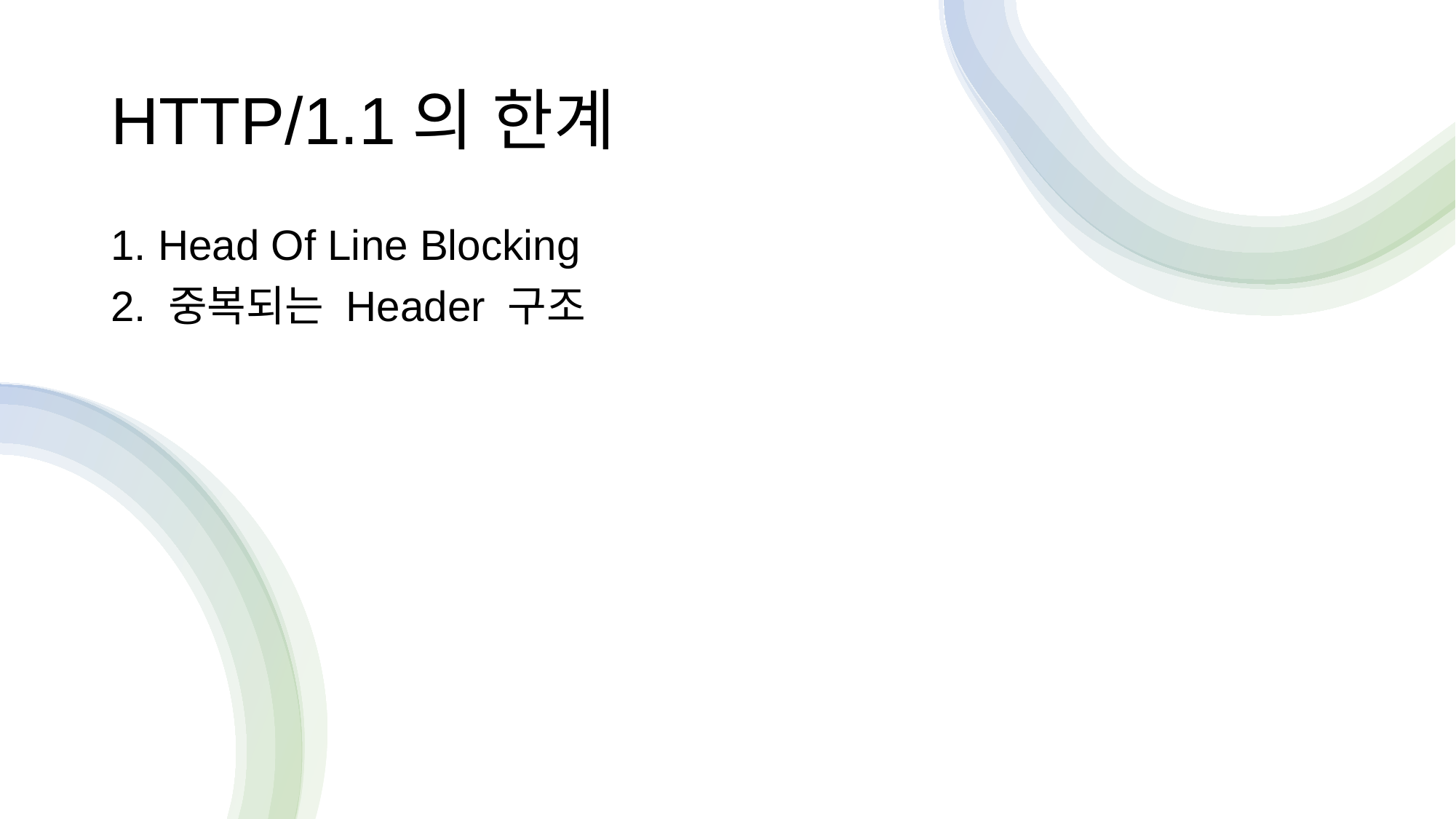

# HTTP/1.1의 한계
1. Head Of Line Blocking
2. 중복되는 Header 구조